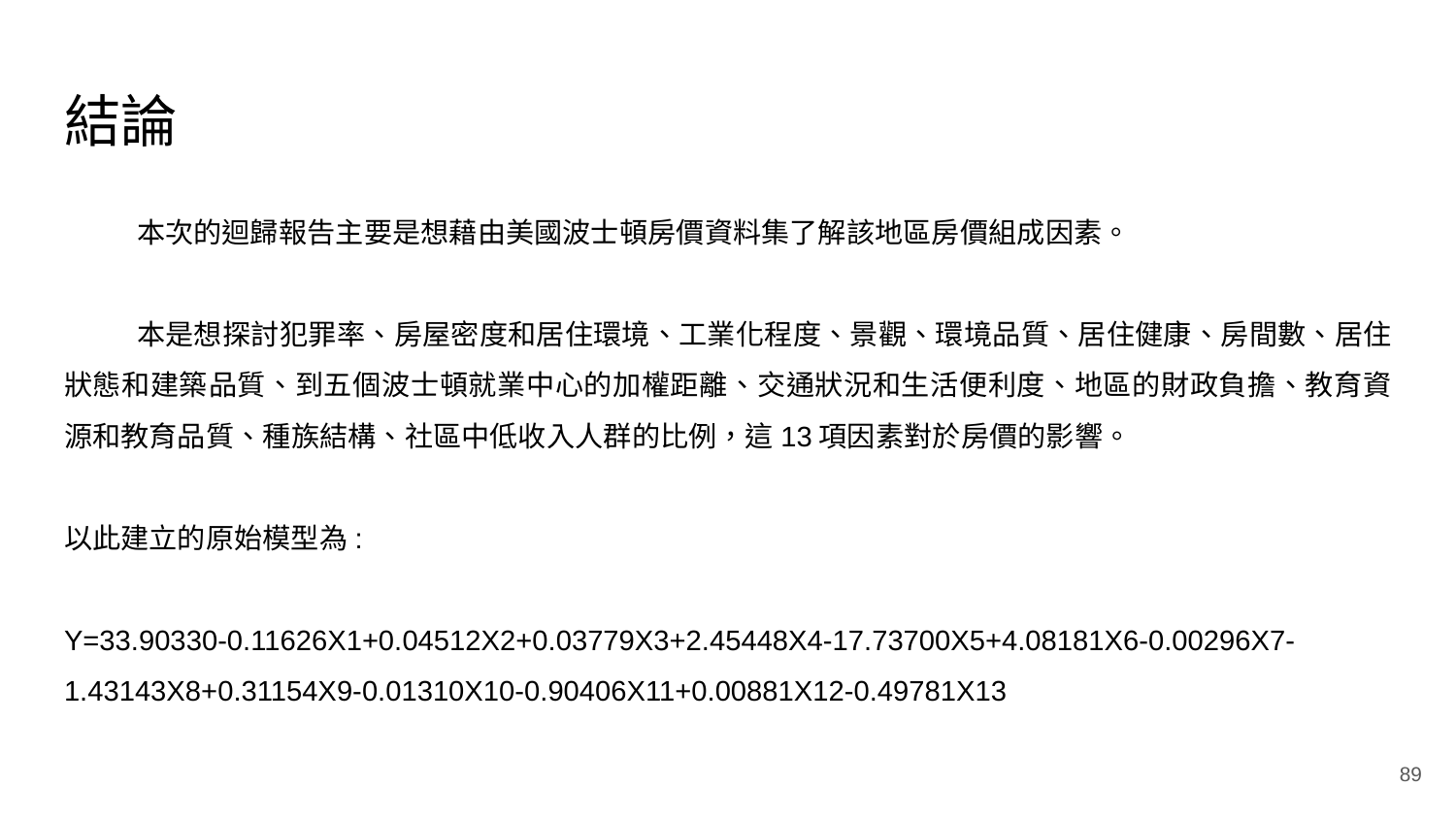

# 結論
本次的迴歸報告主要是想藉由美國波士頓房價資料集了解該地區房價組成因素。

本是想探討犯罪率、房屋密度和居住環境、工業化程度、景觀、環境品質、居住健康、房間數、居住狀態和建築品質、到五個波士頓就業中心的加權距離、交通狀況和生活便利度、地區的財政負擔、教育資源和教育品質、種族結構、社區中低收入人群的比例，這13項因素對於房價的影響。

以此建立的原始模型為:

Y=33.90330-0.11626X1+0.04512X2+0.03779X3+2.45448X4-17.73700X5+4.08181X6-0.00296X7-1.43143X8+0.31154X9-0.01310X10-0.90406X11+0.00881X12-0.49781X13

89